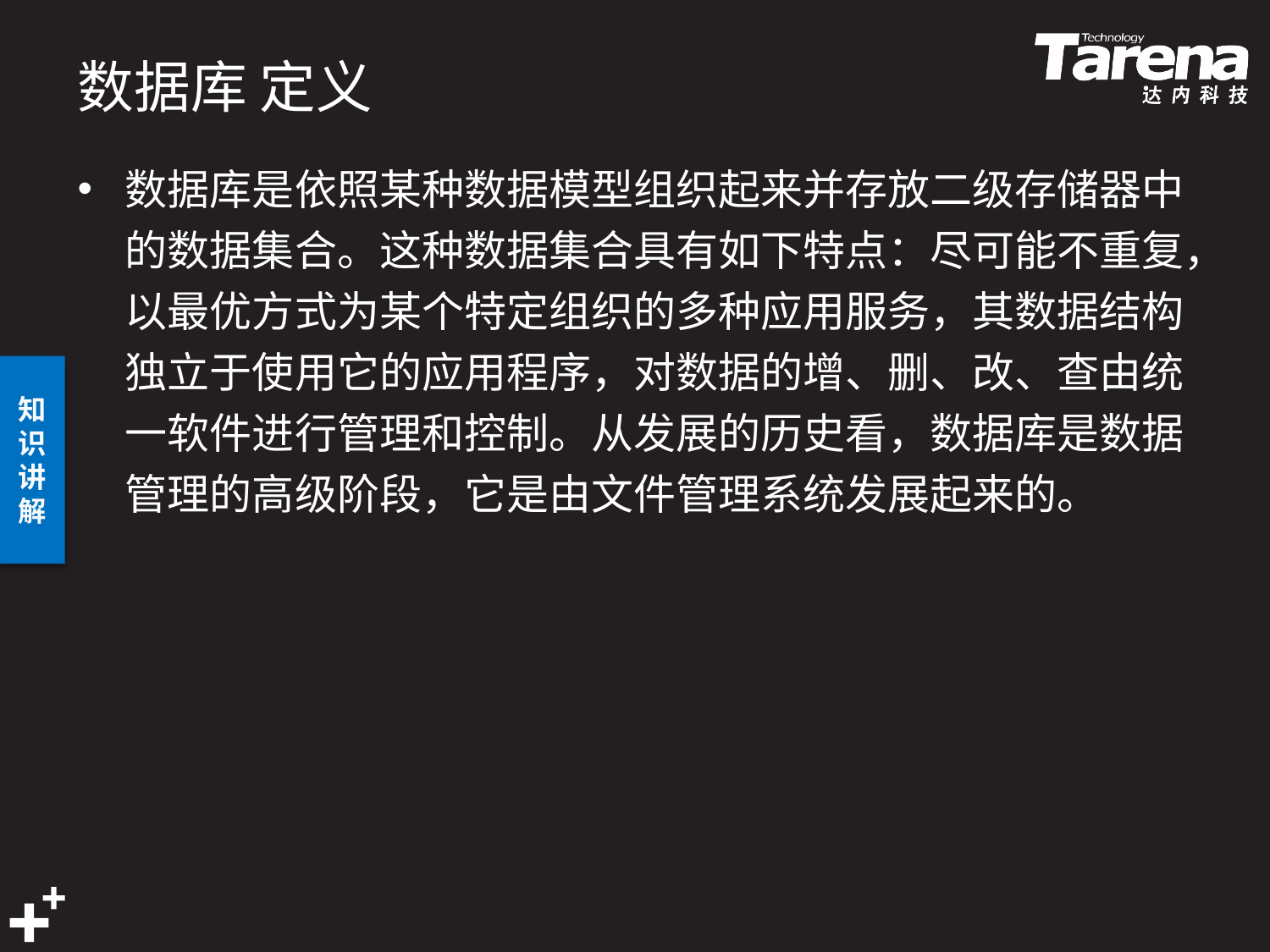

# 数据库 定义
数据库是依照某种数据模型组织起来并存放二级存储器中的数据集合。这种数据集合具有如下特点：尽可能不重复，以最优方式为某个特定组织的多种应用服务，其数据结构独立于使用它的应用程序，对数据的增、删、改、查由统一软件进行管理和控制。从发展的历史看，数据库是数据管理的高级阶段，它是由文件管理系统发展起来的。